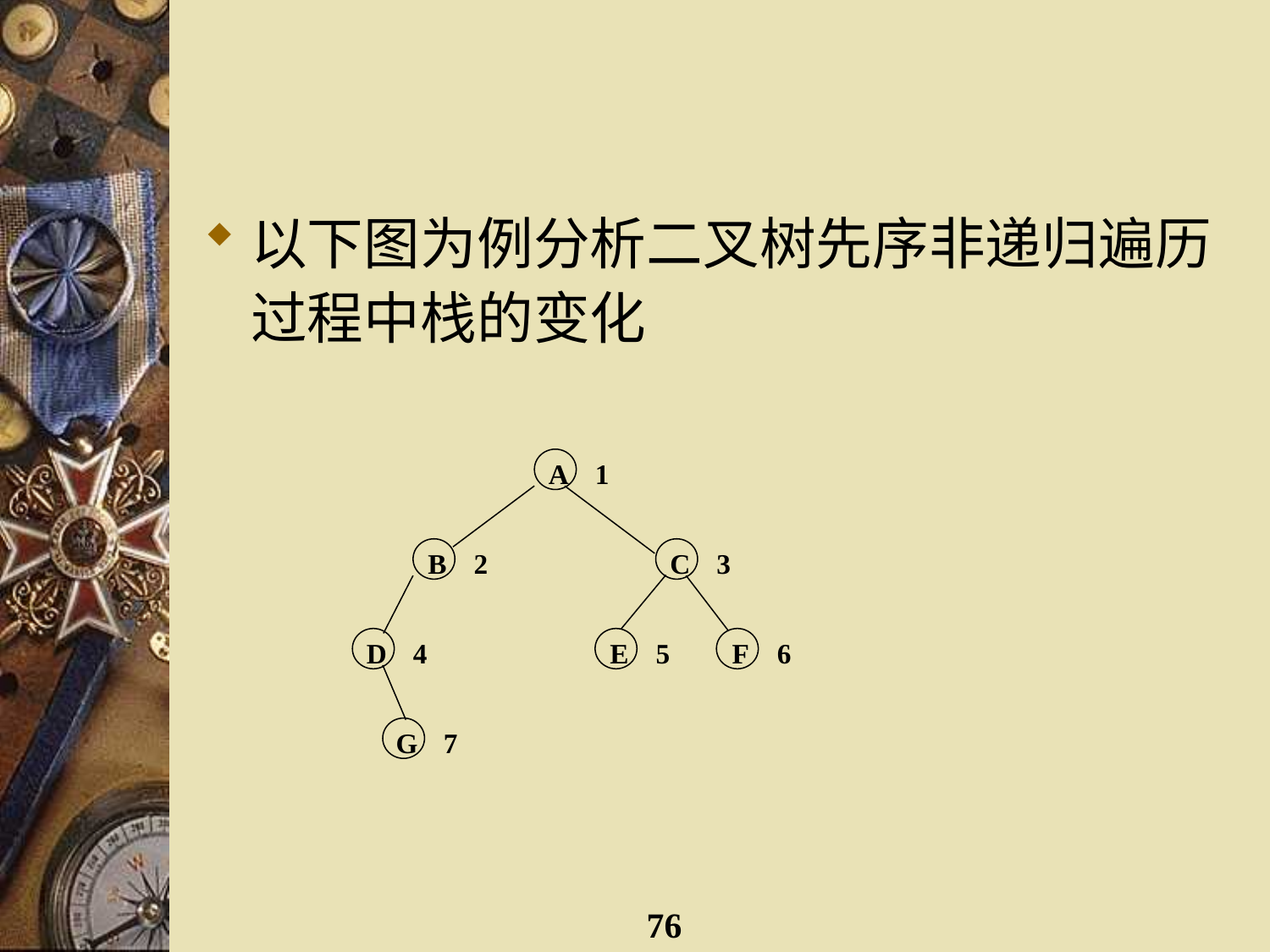

#
以下图为例分析二叉树先序非递归遍历过程中栈的变化
A

1

B

2
C

3

D

4
E

5
F

6

G

7